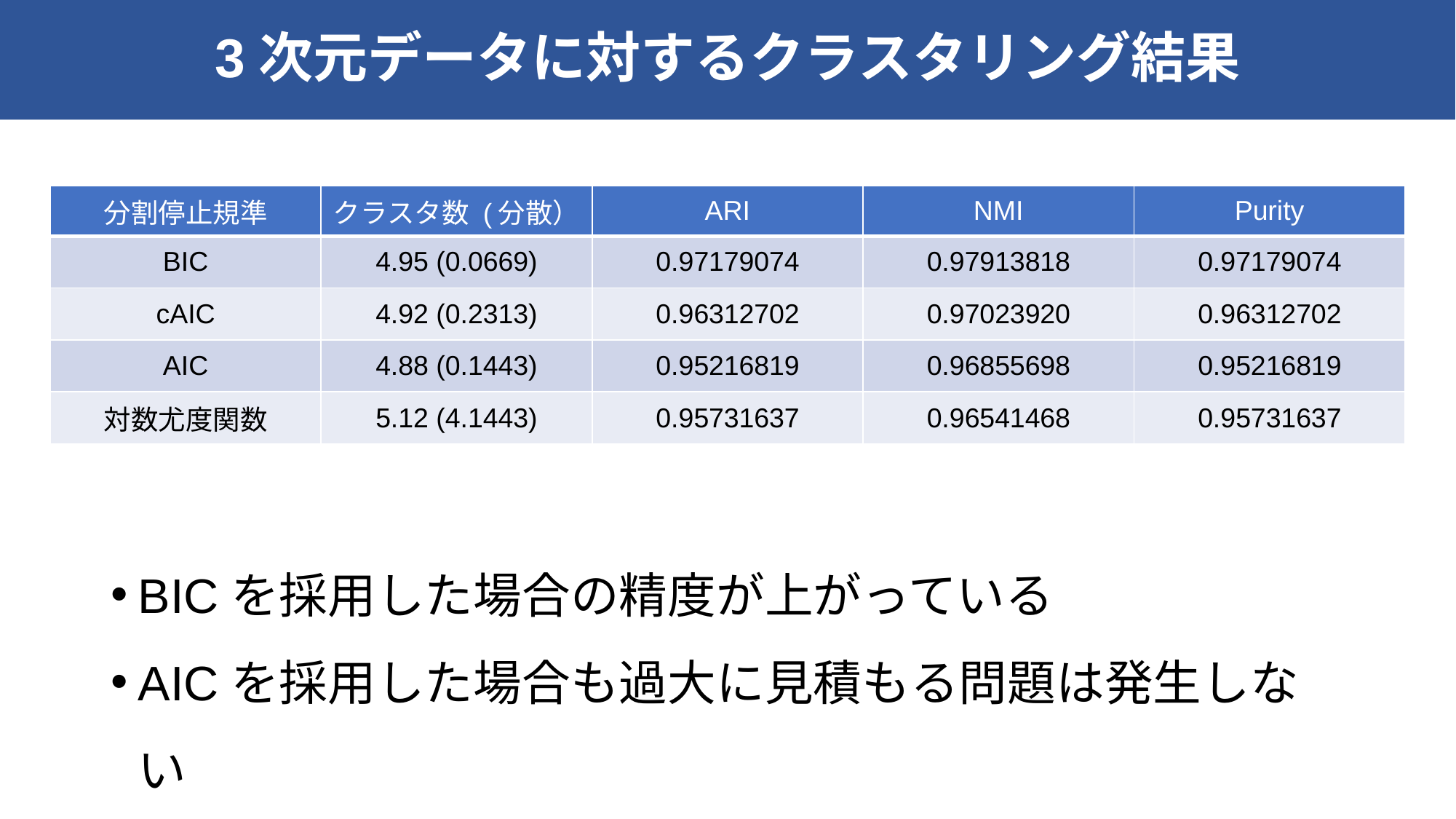

# 3次元データに対するクラスタリング結果
| 分割停止規準 | クラスタ数 (分散） | ARI | NMI | Purity |
| --- | --- | --- | --- | --- |
| BIC | 4.95 (0.0669) | 0.97179074 | 0.97913818 | 0.97179074 |
| cAIC | 4.92 (0.2313) | 0.96312702 | 0.97023920 | 0.96312702 |
| AIC | 4.88 (0.1443) | 0.95216819 | 0.96855698 | 0.95216819 |
| 対数尤度関数 | 5.12 (4.1443) | 0.95731637 | 0.96541468 | 0.95731637 |
BICを採用した場合の精度が上がっている
AICを採用した場合も過大に見積もる問題は発生しない